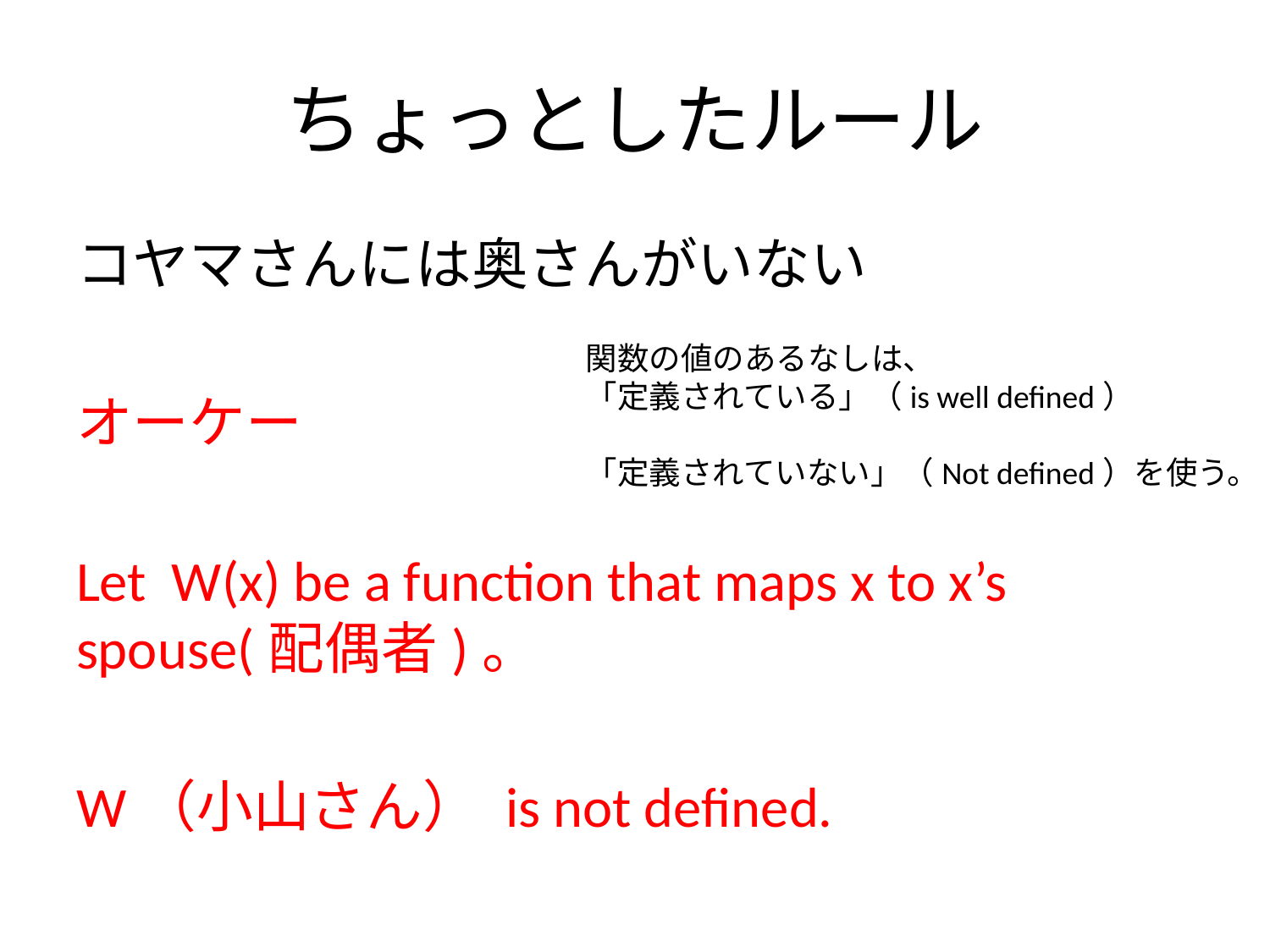

# ちょっとしたルール
コヤマさんには奥さんがいない

オーケー

Let  W(x) be a function that maps x to x’s spouse(配偶者)。

W（小山さん） is not defined.

関数の値のあるなしは、
「定義されている」（is well defined）

「定義されていない」（Not defined）を使う。